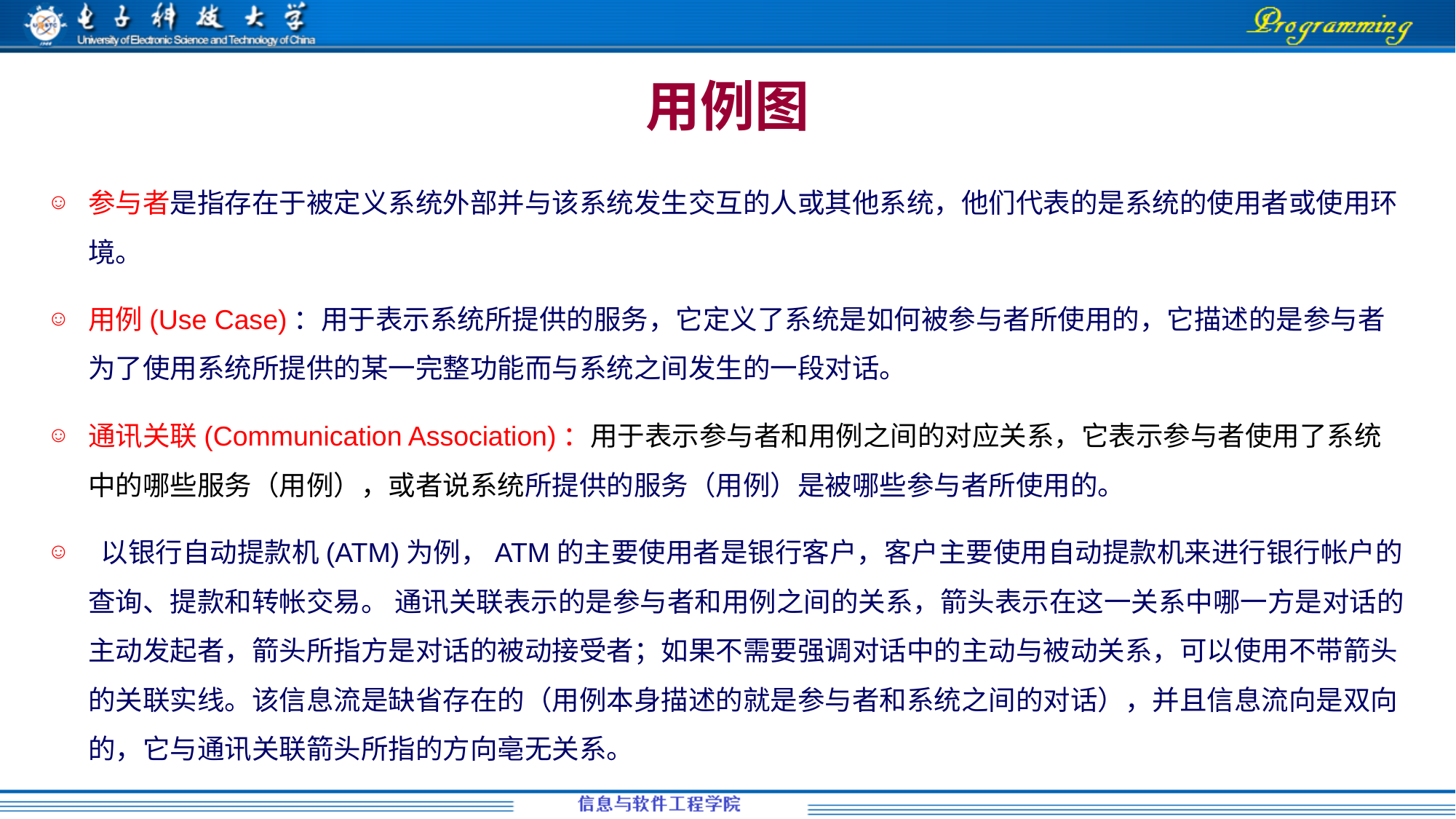

# 用例图
参与者是指存在于被定义系统外部并与该系统发生交互的人或其他系统，他们代表的是系统的使用者或使用环境。
用例(Use Case)：用于表示系统所提供的服务，它定义了系统是如何被参与者所使用的，它描述的是参与者为了使用系统所提供的某一完整功能而与系统之间发生的一段对话。
通讯关联(Communication Association)：用于表示参与者和用例之间的对应关系，它表示参与者使用了系统中的哪些服务（用例），或者说系统所提供的服务（用例）是被哪些参与者所使用的。
 以银行自动提款机(ATM)为例，ATM的主要使用者是银行客户，客户主要使用自动提款机来进行银行帐户的查询、提款和转帐交易。 通讯关联表示的是参与者和用例之间的关系，箭头表示在这一关系中哪一方是对话的主动发起者，箭头所指方是对话的被动接受者；如果不需要强调对话中的主动与被动关系，可以使用不带箭头的关联实线。该信息流是缺省存在的（用例本身描述的就是参与者和系统之间的对话），并且信息流向是双向的，它与通讯关联箭头所指的方向亳无关系。